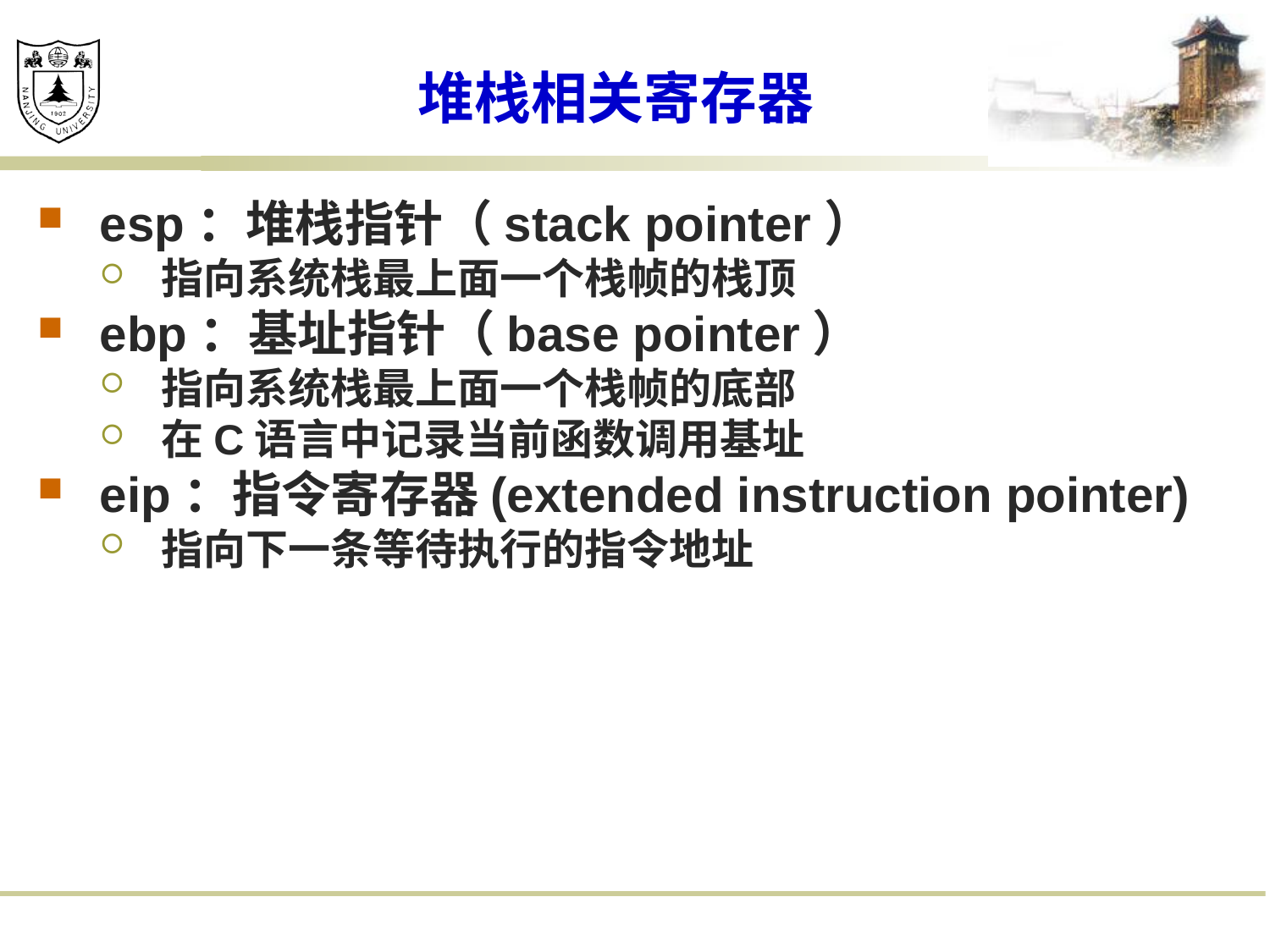

# 堆栈相关寄存器
esp：堆栈指针（stack pointer）
指向系统栈最上面一个栈帧的栈顶
ebp：基址指针（base pointer）
指向系统栈最上面一个栈帧的底部
在C语言中记录当前函数调用基址
eip：指令寄存器(extended instruction pointer)
指向下一条等待执行的指令地址

172